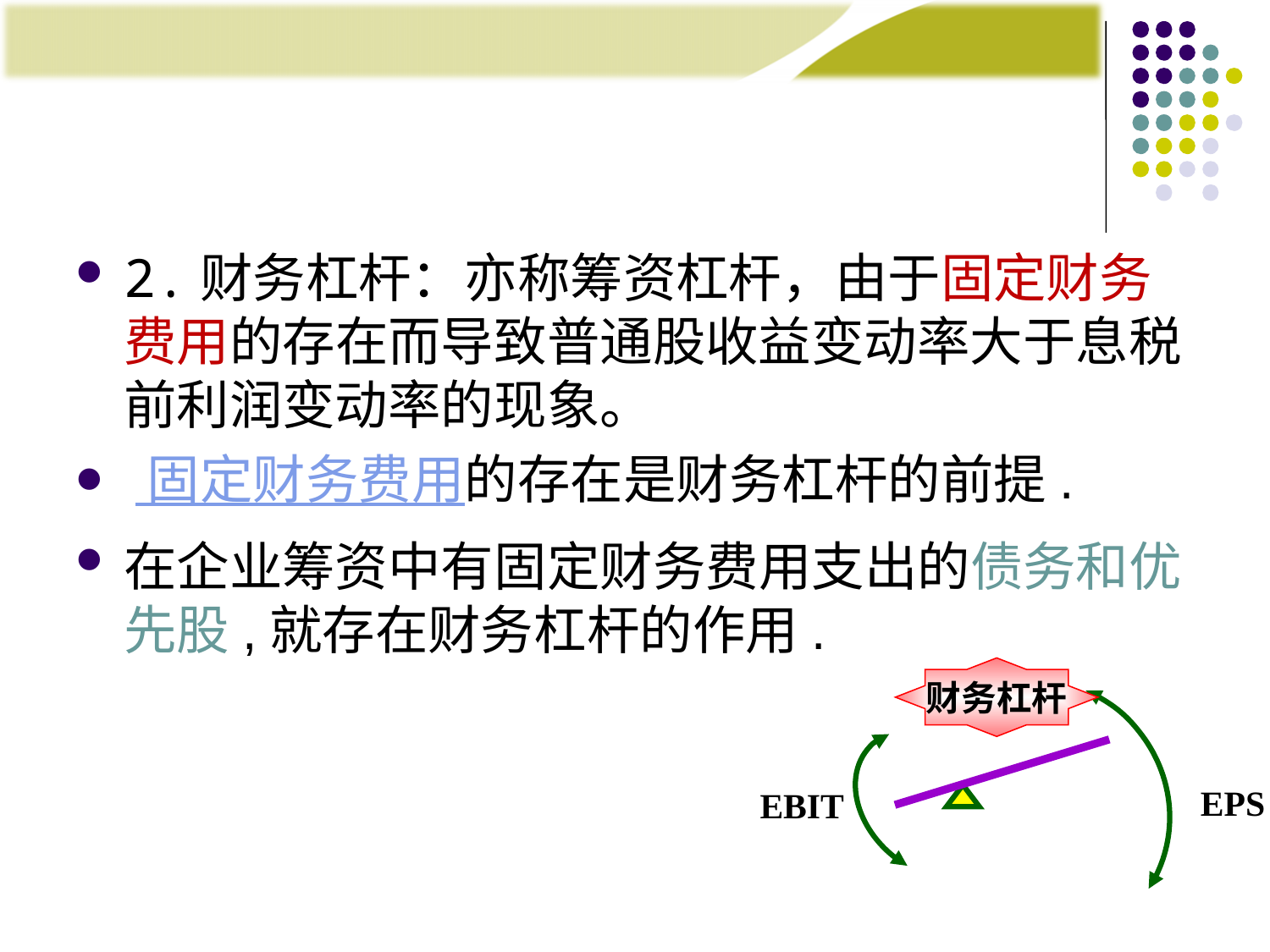

#
2.财务杠杆：亦称筹资杠杆，由于固定财务费用的存在而导致普通股收益变动率大于息税前利润变动率的现象。
  固定财务费用的存在是财务杠杆的前提.
在企业筹资中有固定财务费用支出的债务和优先股,就存在财务杠杆的作用.
财务杠杆

EPS

      EBIT